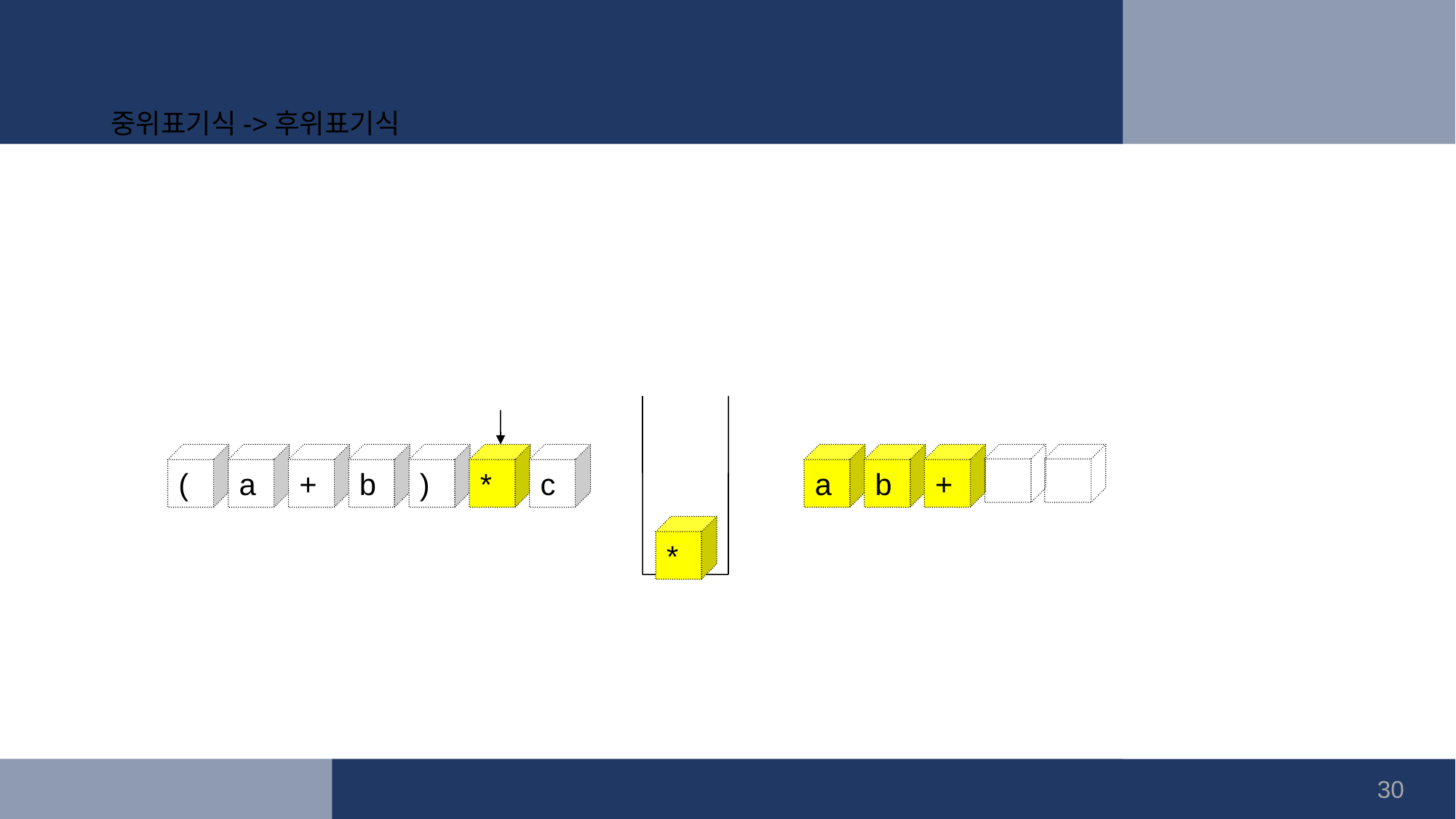

# 중위표기식->후위표기식

(
a
+
b
)
*
c
a
b
+

*
30